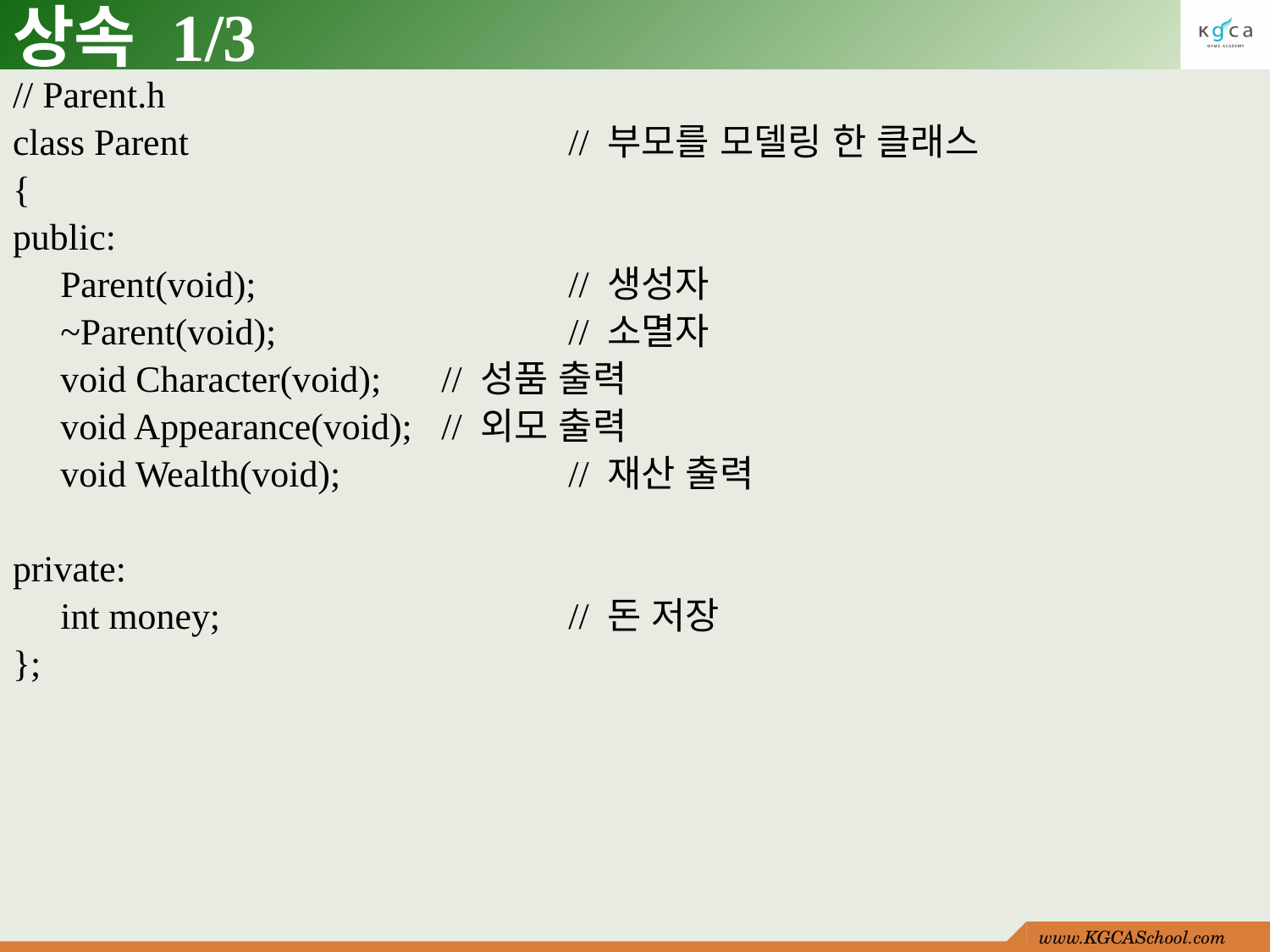

# 상속 1/3
// Parent.h
class Parent			// 부모를 모델링 한 클래스
{
public:
	Parent(void);			// 생성자
	~Parent(void);			// 소멸자
	void Character(void);	// 성품 출력
	void Appearance(void);	// 외모 출력
	void Wealth(void);		// 재산 출력

private:
	int money;			// 돈 저장
};